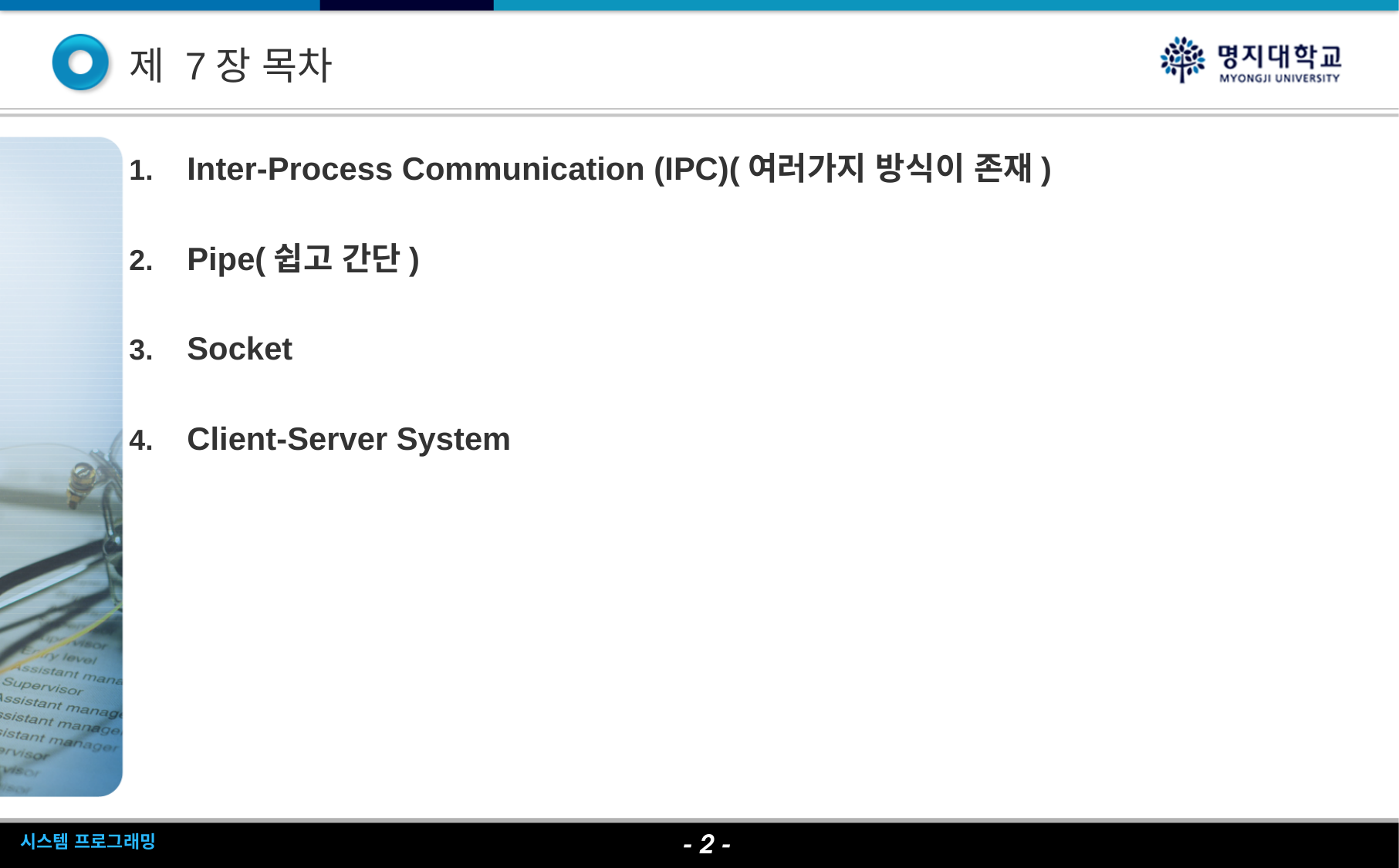

# 제 7장 목차
Inter-Process Communication (IPC)(여러가지 방식이 존재)

Pipe(쉽고 간단)

Socket

Client-Server System
- 2 -